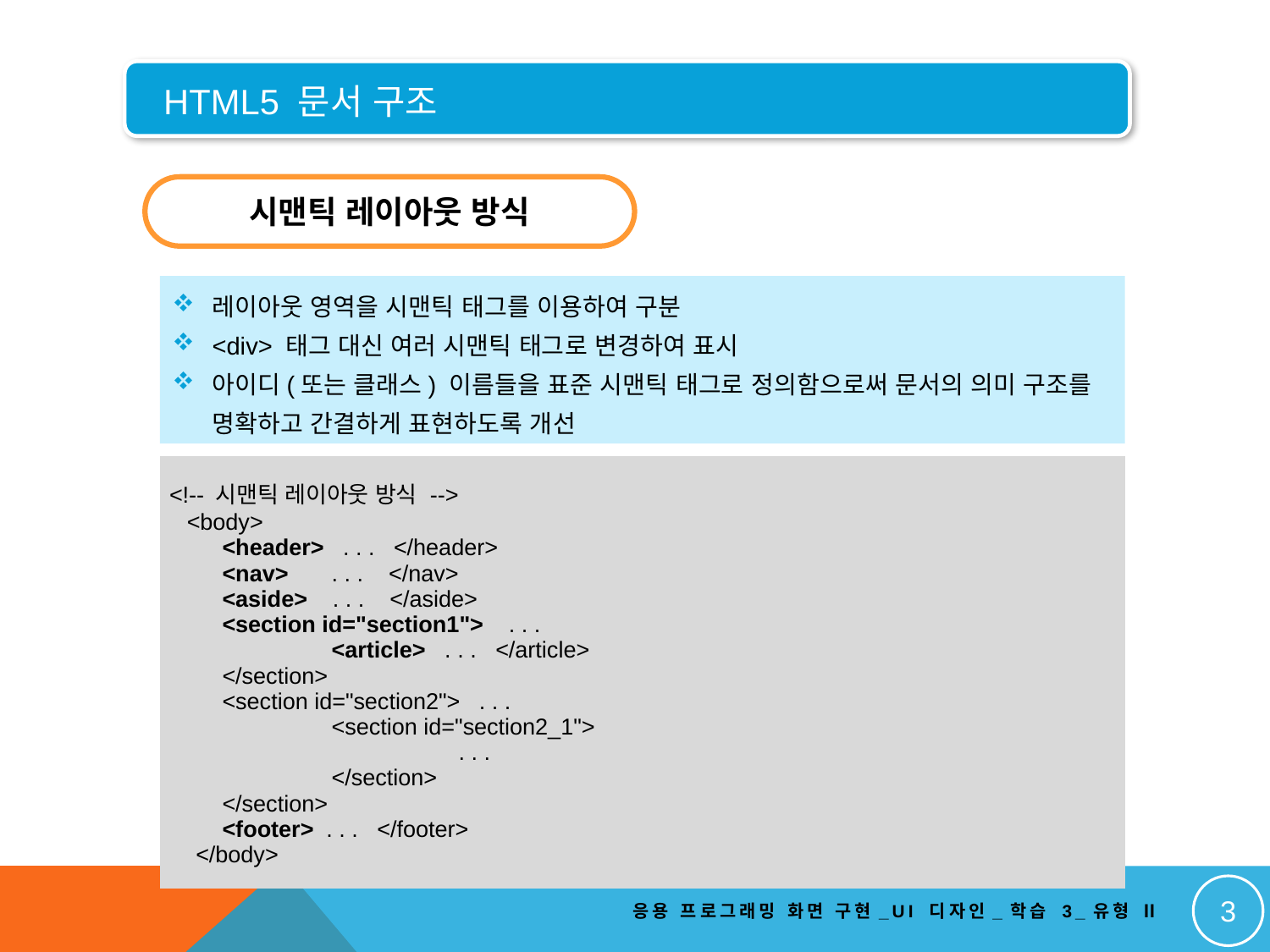

Html5 문서 구조
시맨틱 레이아웃 방식
레이아웃 영역을 시맨틱 태그를 이용하여 구분
<div> 태그 대신 여러 시맨틱 태그로 변경하여 표시
아이디(또는 클래스) 이름들을 표준 시맨틱 태그로 정의함으로써 문서의 의미 구조를 명확하고 간결하게 표현하도록 개선
| <!-- 시맨틱 레이아웃 방식 --> <body> <header> . . . </header> <nav> . . . </nav> <aside> . . . </aside> <section id="section1"> . . . <article> . . . </article> </section> <section id="section2"> . . . <section id="section2\_1"> . . . </section> </section> <footer> . . . </footer> </body> |
| --- |
3
응용 프로그래밍 화면 구현_UI 디자인_학습 3_유형 Ⅱ